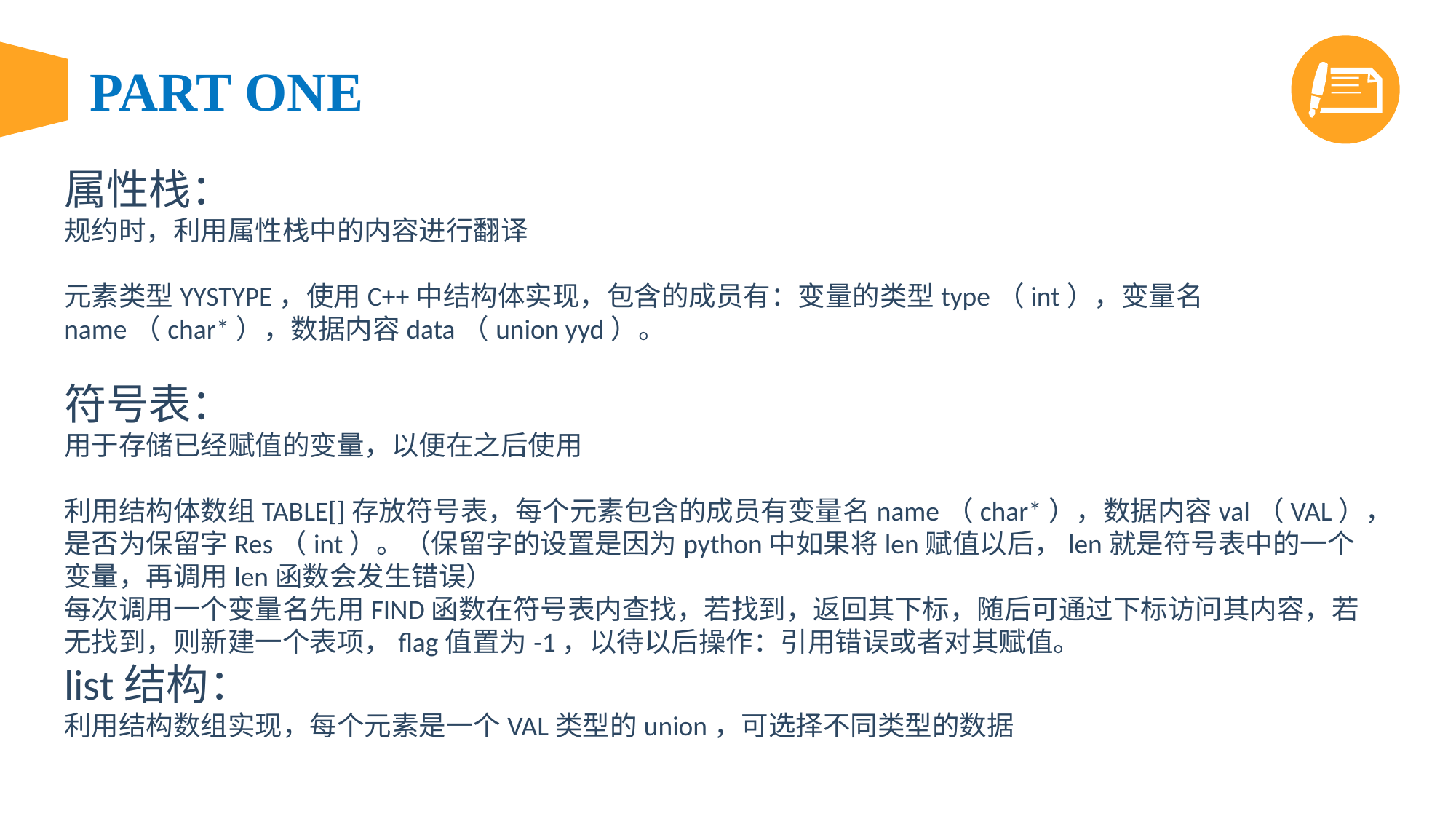

属性栈：
规约时，利用属性栈中的内容进行翻译

元素类型YYSTYPE，使用C++中结构体实现，包含的成员有：变量的类型type（int），变量名name（char*），数据内容data（union yyd）。

符号表：
用于存储已经赋值的变量，以便在之后使用

利用结构体数组TABLE[]存放符号表，每个元素包含的成员有变量名name（char*），数据内容val（VAL），是否为保留字Res（int）。（保留字的设置是因为python中如果将len赋值以后，len就是符号表中的一个变量，再调用len函数会发生错误）
每次调用一个变量名先用FIND函数在符号表内查找，若找到，返回其下标，随后可通过下标访问其内容，若无找到，则新建一个表项，flag值置为-1，以待以后操作：引用错误或者对其赋值。
list结构：
利用结构数组实现，每个元素是一个VAL类型的union，可选择不同类型的数据